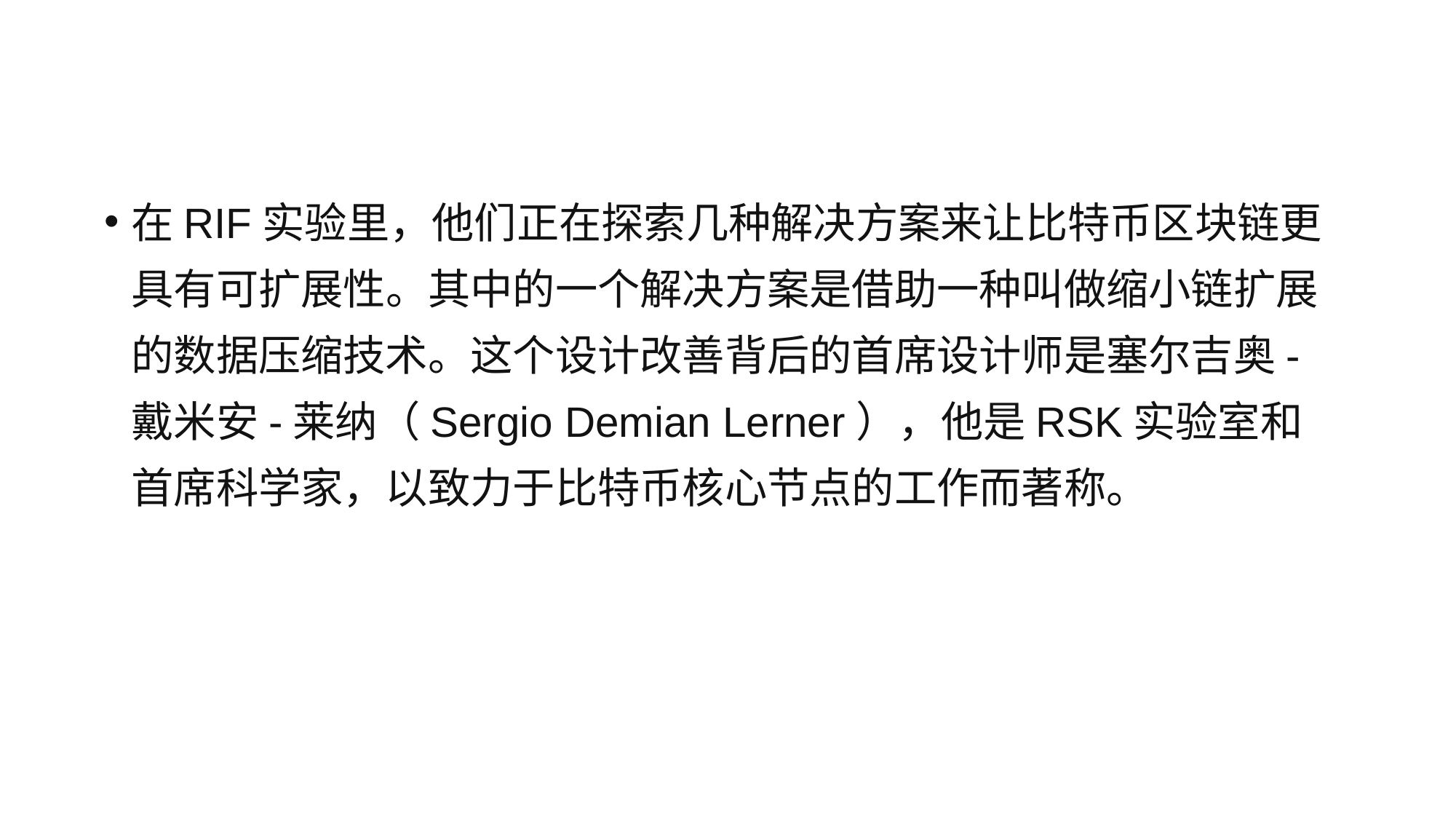

在RIF实验里，他们正在探索几种解决方案来让比特币区块链更具有可扩展性。其中的一个解决方案是借助一种叫做缩小链扩展的数据压缩技术。这个设计改善背后的首席设计师是塞尔吉奥-戴米安-莱纳（Sergio Demian Lerner），他是RSK实验室和首席科学家，以致力于比特币核心节点的工作而著称。